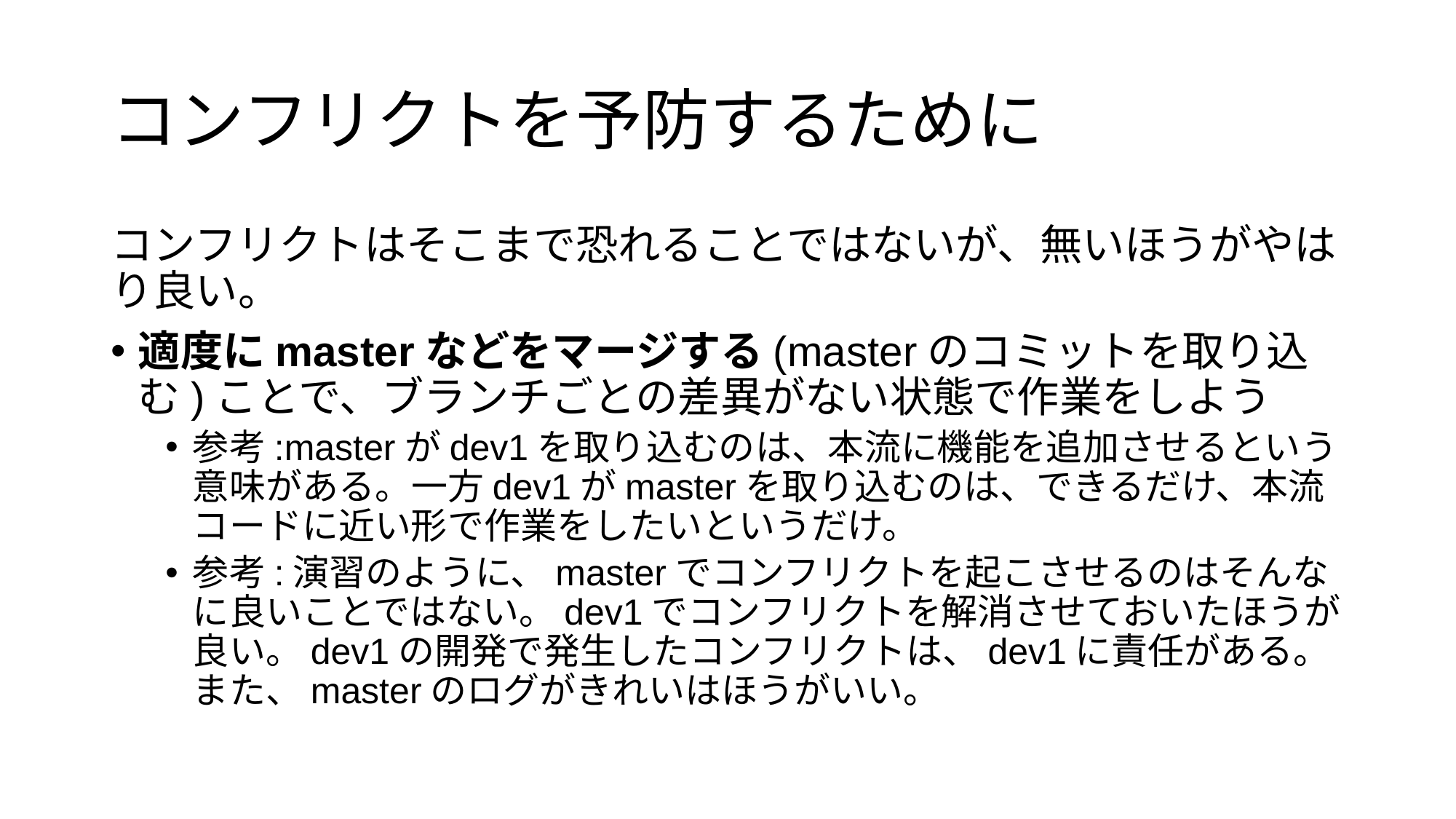

# コンフリクトを予防するために
コンフリクトはそこまで恐れることではないが、無いほうがやはり良い。
適度にmasterなどをマージする(masterのコミットを取り込む)ことで、ブランチごとの差異がない状態で作業をしよう
参考:masterがdev1を取り込むのは、本流に機能を追加させるという意味がある。一方dev1がmasterを取り込むのは、できるだけ、本流コードに近い形で作業をしたいというだけ。
参考:演習のように、masterでコンフリクトを起こさせるのはそんなに良いことではない。dev1でコンフリクトを解消させておいたほうが良い。dev1の開発で発生したコンフリクトは、dev1に責任がある。
また、masterのログがきれいはほうがいい。